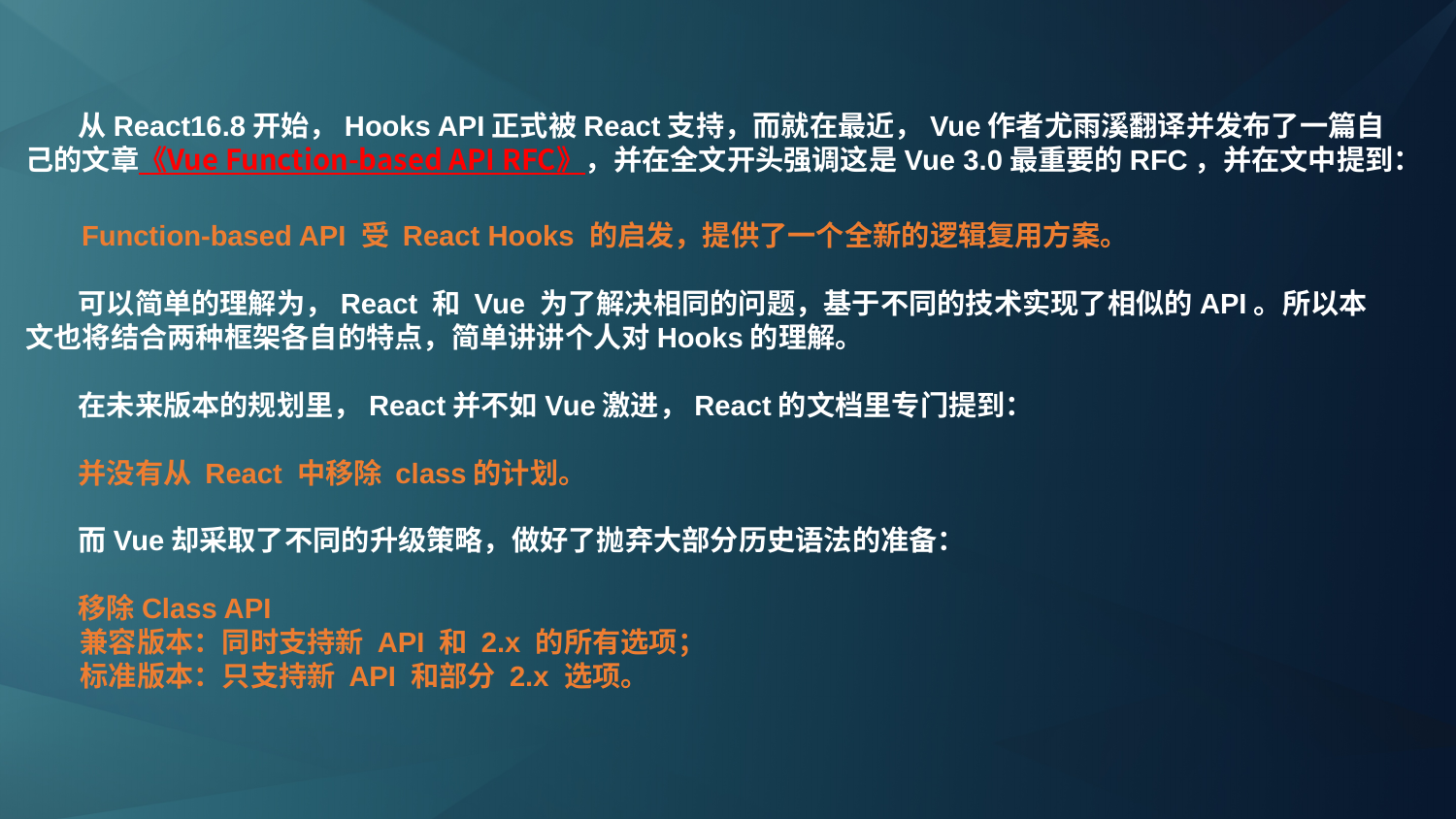

从React16.8开始，Hooks API正式被React支持，而就在最近，Vue作者尤雨溪翻译并发布了一篇自己的文章《Vue Function-based API RFC》，并在全文开头强调这是Vue 3.0最重要的RFC，并在文中提到：

       Function-based API 受 React Hooks 的启发，提供了一个全新的逻辑复用方案。

       可以简单的理解为，React 和 Vue 为了解决相同的问题，基于不同的技术实现了相似的API。所以本文也将结合两种框架各自的特点，简单讲讲个人对Hooks的理解。

       在未来版本的规划里，React并不如Vue激进，React的文档里专门提到：

       并没有从 React 中移除 class的计划。

       而Vue却采取了不同的升级策略，做好了抛弃大部分历史语法的准备：

       移除Class API
兼容版本：同时支持新 API 和 2.x 的所有选项；
标准版本：只支持新 API 和部分 2.x 选项。